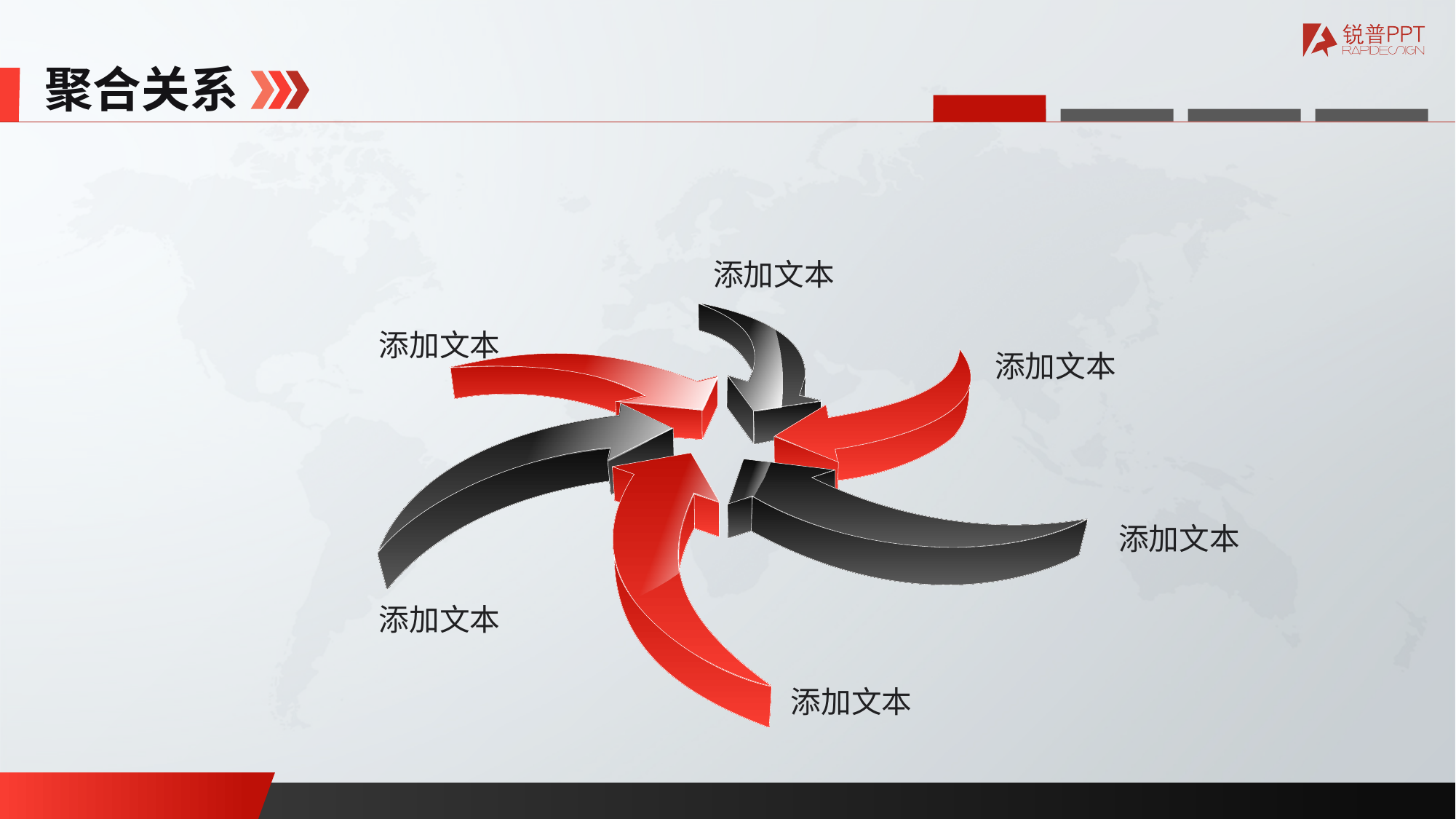

聚合关系

添加文本

添加文本
添加文本
添加文本
添加文本
添加文本